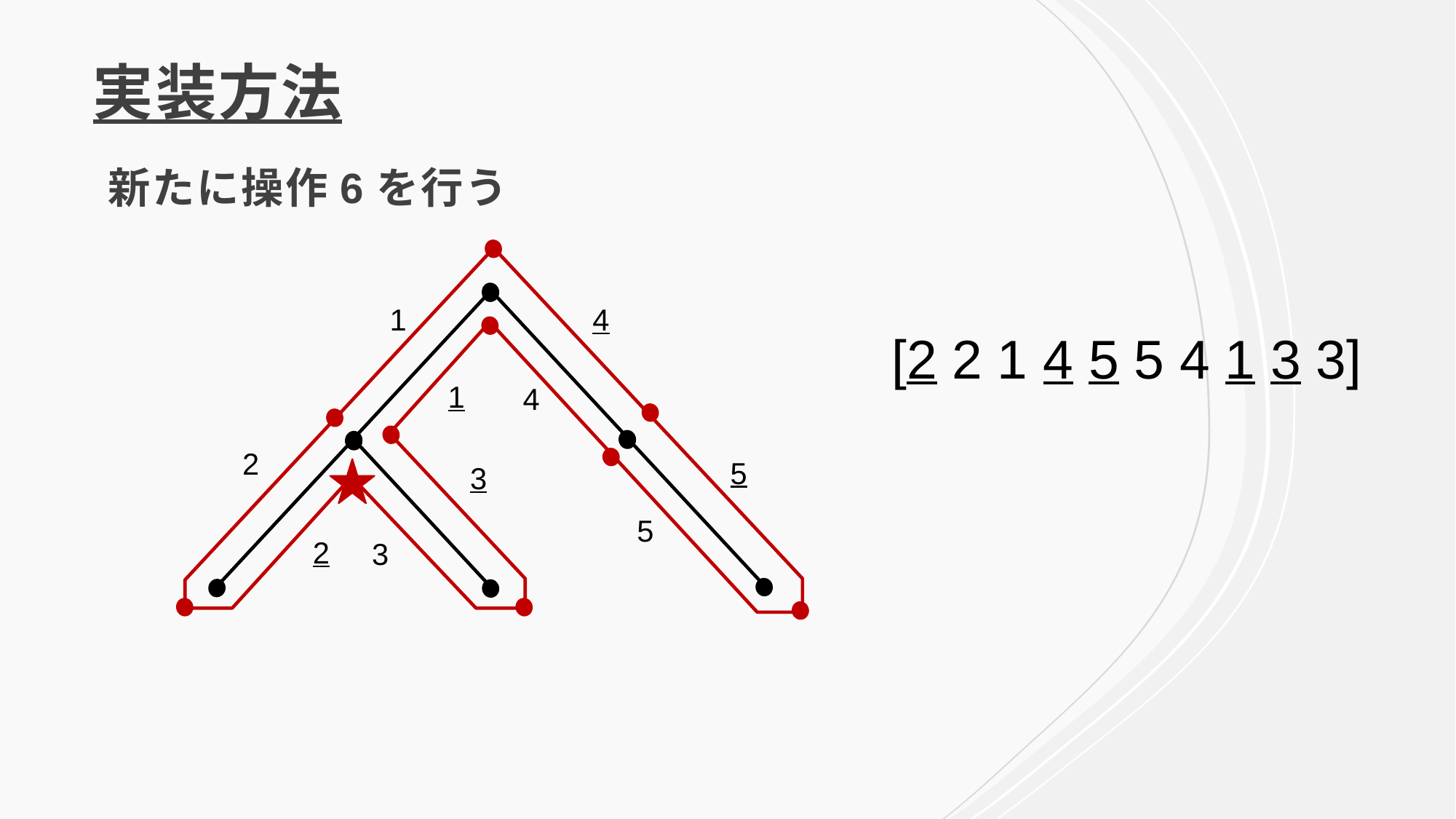

# 実装方法
新たに操作6を行う

1
4
1
4

2
5
3
5
2
3

[2 2 1 4 5 5 4 1 3 3]